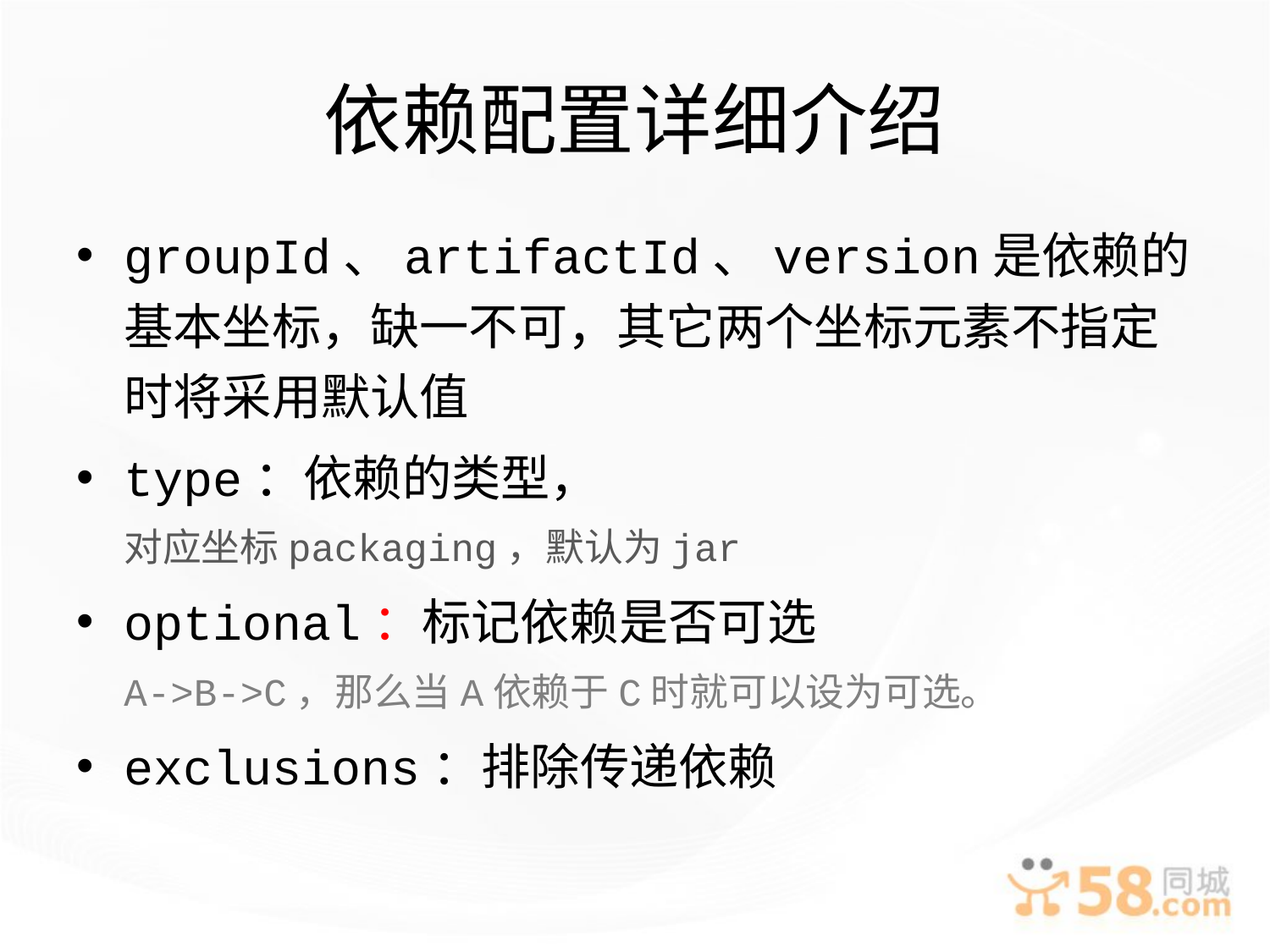

# 依赖配置详细介绍
groupId、artifactId、version是依赖的基本坐标，缺一不可，其它两个坐标元素不指定时将采用默认值
type：依赖的类型，
对应坐标packaging，默认为jar
optional：标记依赖是否可选
A->B->C，那么当A依赖于C时就可以设为可选。
exclusions：排除传递依赖